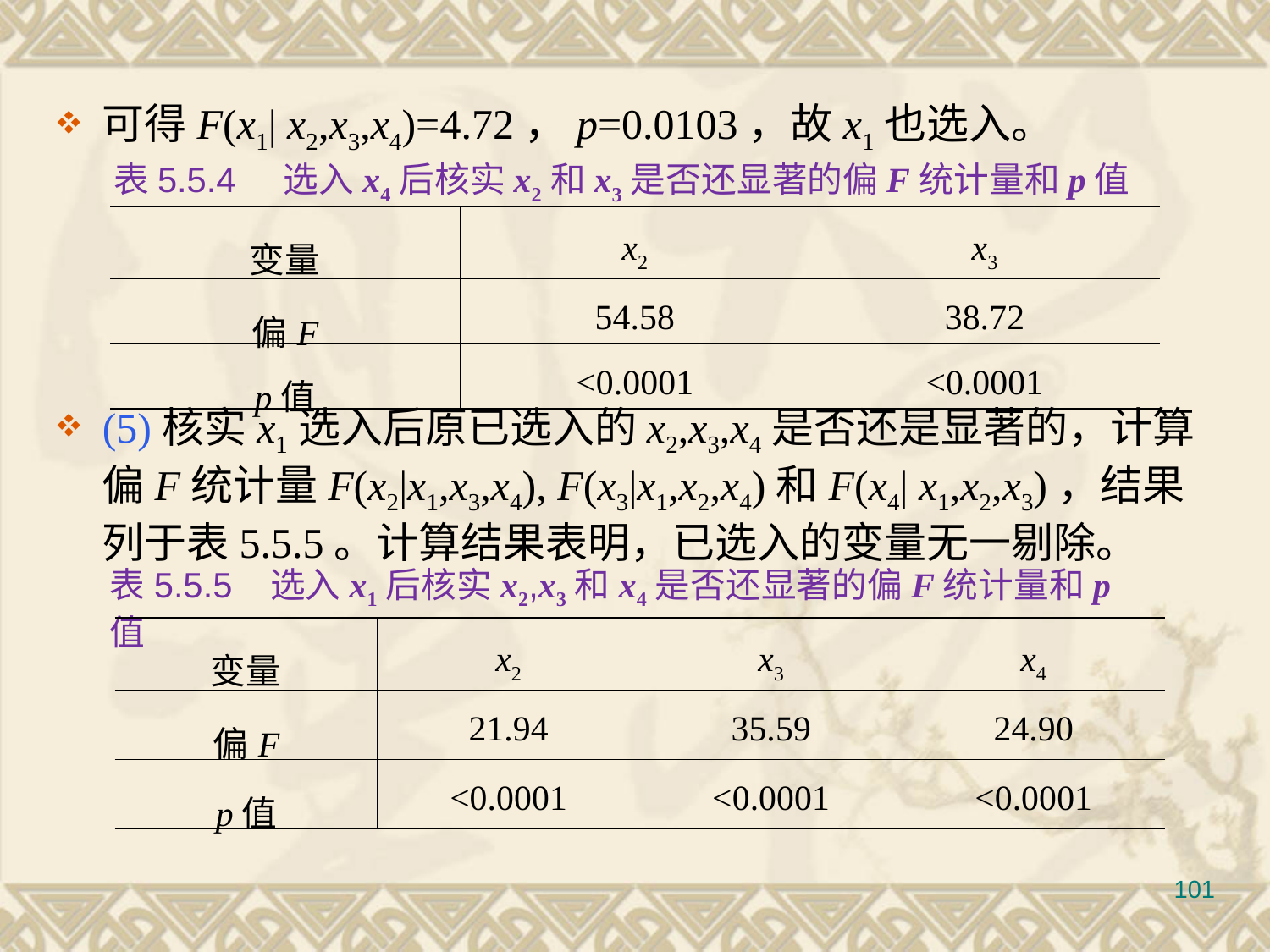

#
可得F(x1| x2,x3,x4)=4.72，p=0.0103，故x1也选入。

(5)核实x1选入后原已选入的x2,x3,x4是否还是显著的，计算偏F统计量F(x2|x1,x3,x4), F(x3|x1,x2,x4)和F(x4| x1,x2,x3)，结果列于表5.5.5。计算结果表明，已选入的变量无一剔除。
表5.5.4    选入x4后核实x2和x3是否还显著的偏F统计量和p值
| 变量 | x2 | x3 |
| --- | --- | --- |
| 偏F | 54.58 | 38.72 |
| p值 | <0.0001 | <0.0001 |
表5.5.5   选入x1后核实x2,x3和x4是否还显著的偏F统计量和p值
| 变量 | x2 | x3 | x4 |
| --- | --- | --- | --- |
| 偏F | 21.94 | 35.59 | 24.90 |
| p值 | <0.0001 | <0.0001 | <0.0001 |
101